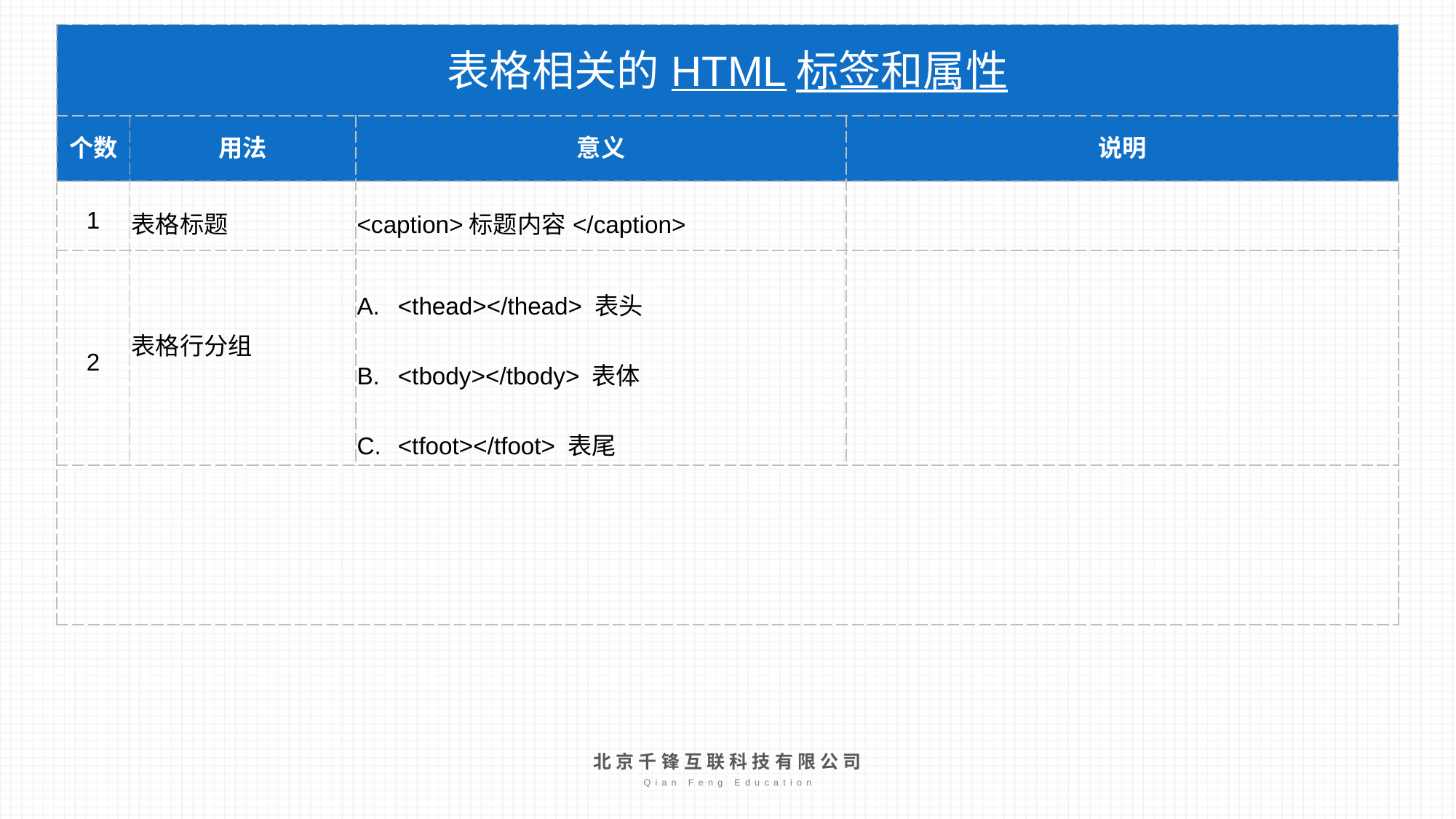

| 表格相关的HTML标签和属性 |  |  |  |
| --- | --- | --- | --- |
| 个数 | 用法 | 意义 | 说明 |
| 1 | 表格标题 | <caption>标题内容</caption> |  |
| 2 | 表格行分组 | <thead></thead> 表头 <tbody></tbody> 表体 <tfoot></tfoot> 表尾 |  |
|  |  |  |  |
北京千锋互联科技有限公司
Qian Feng Education